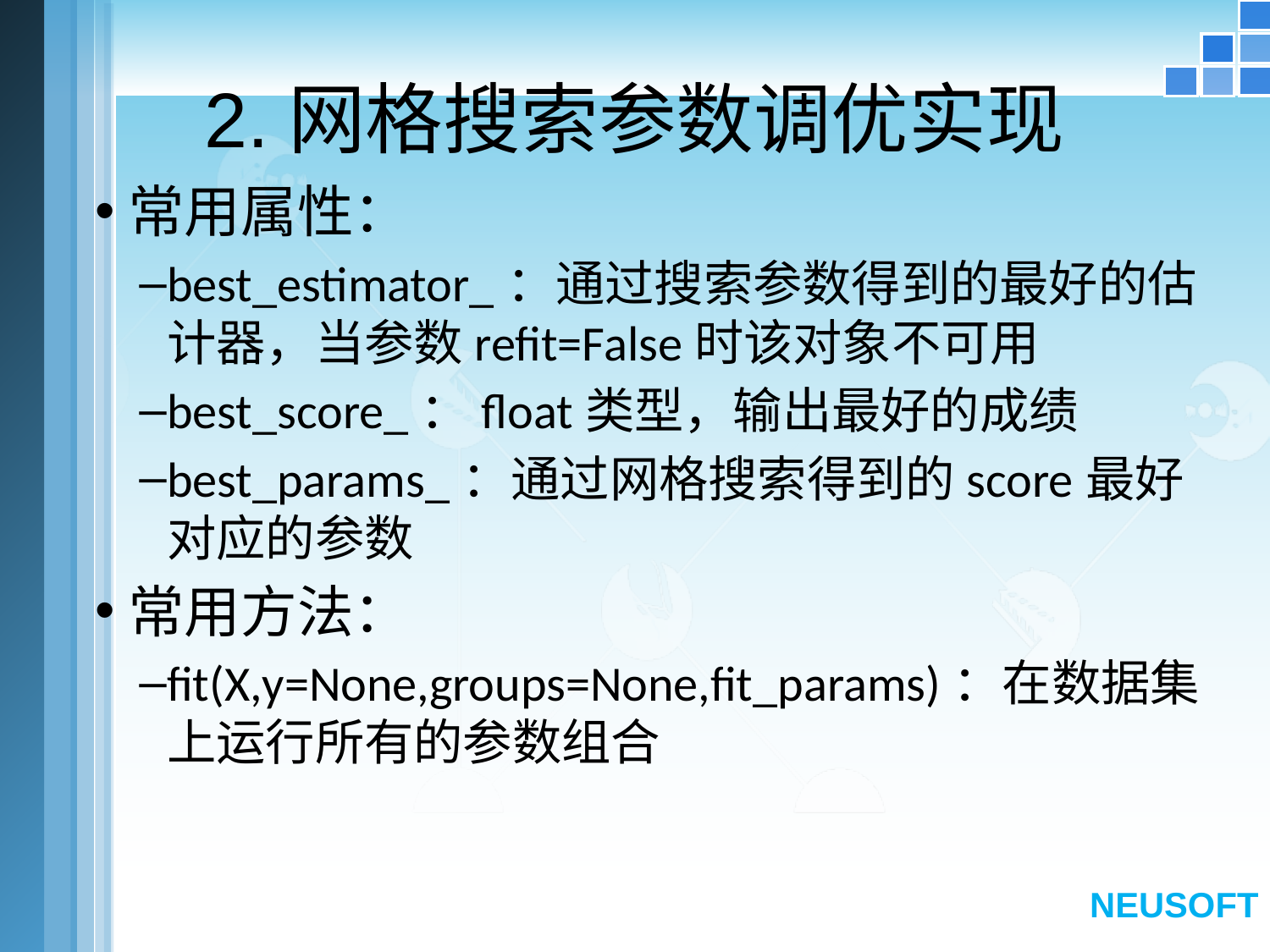

# 2.网格搜索参数调优实现
常用属性：
best_estimator_：通过搜索参数得到的最好的估计器，当参数refit=False时该对象不可用
best_score_：float类型，输出最好的成绩
best_params_：通过网格搜索得到的score最好对应的参数
常用方法：
fit(X,y=None,groups=None,fit_params)：在数据集上运行所有的参数组合